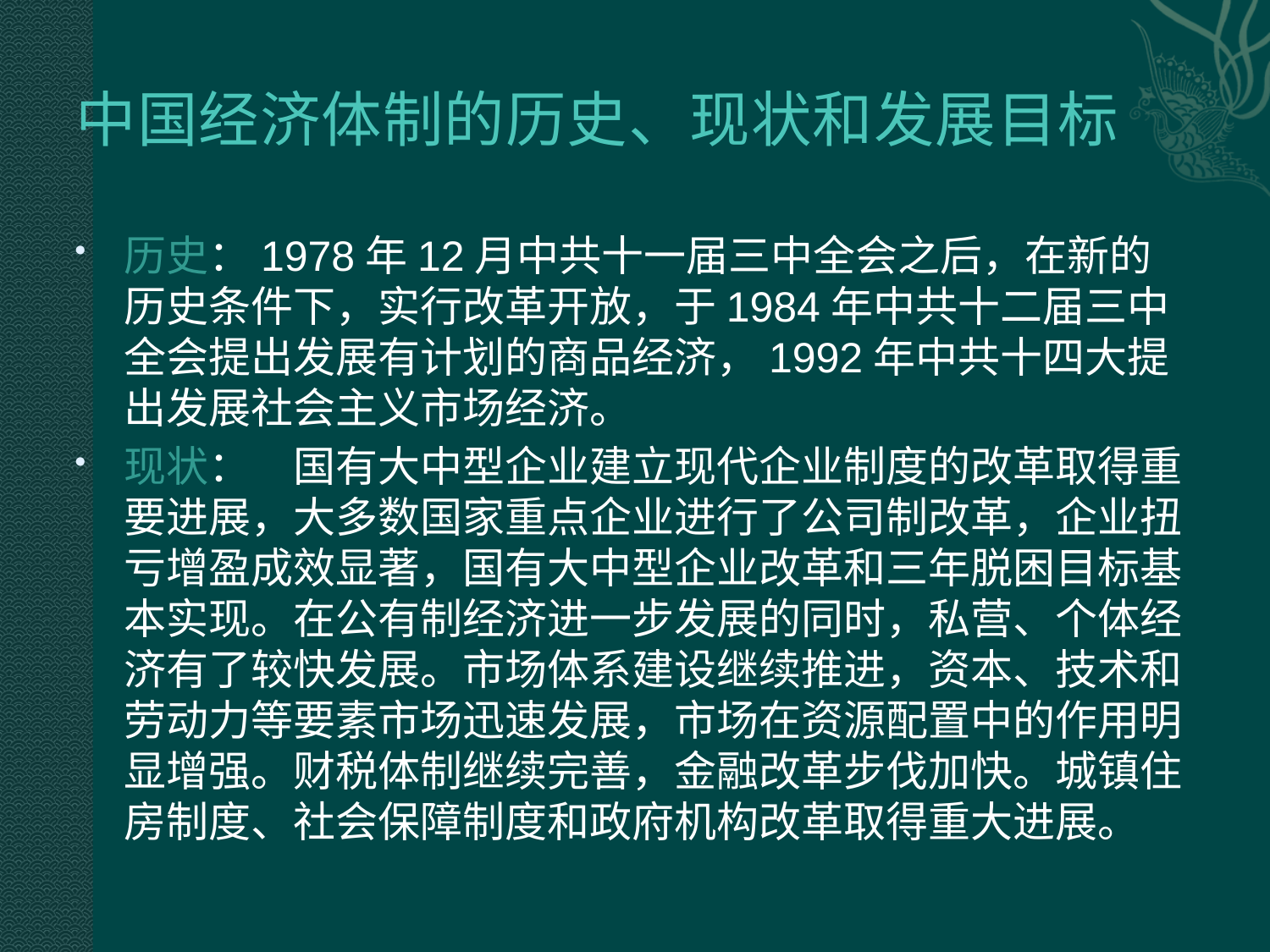

# 中国经济体制的历史、现状和发展目标
历史：1978年12月中共十一届三中全会之后，在新的历史条件下，实行改革开放，于1984年中共十二届三中全会提出发展有计划的商品经济，1992年中共十四大提出发展社会主义市场经济。
现状：　国有大中型企业建立现代企业制度的改革取得重要进展，大多数国家重点企业进行了公司制改革，企业扭亏增盈成效显著，国有大中型企业改革和三年脱困目标基本实现。在公有制经济进一步发展的同时，私营、个体经济有了较快发展。市场体系建设继续推进，资本、技术和劳动力等要素市场迅速发展，市场在资源配置中的作用明显增强。财税体制继续完善，金融改革步伐加快。城镇住房制度、社会保障制度和政府机构改革取得重大进展。